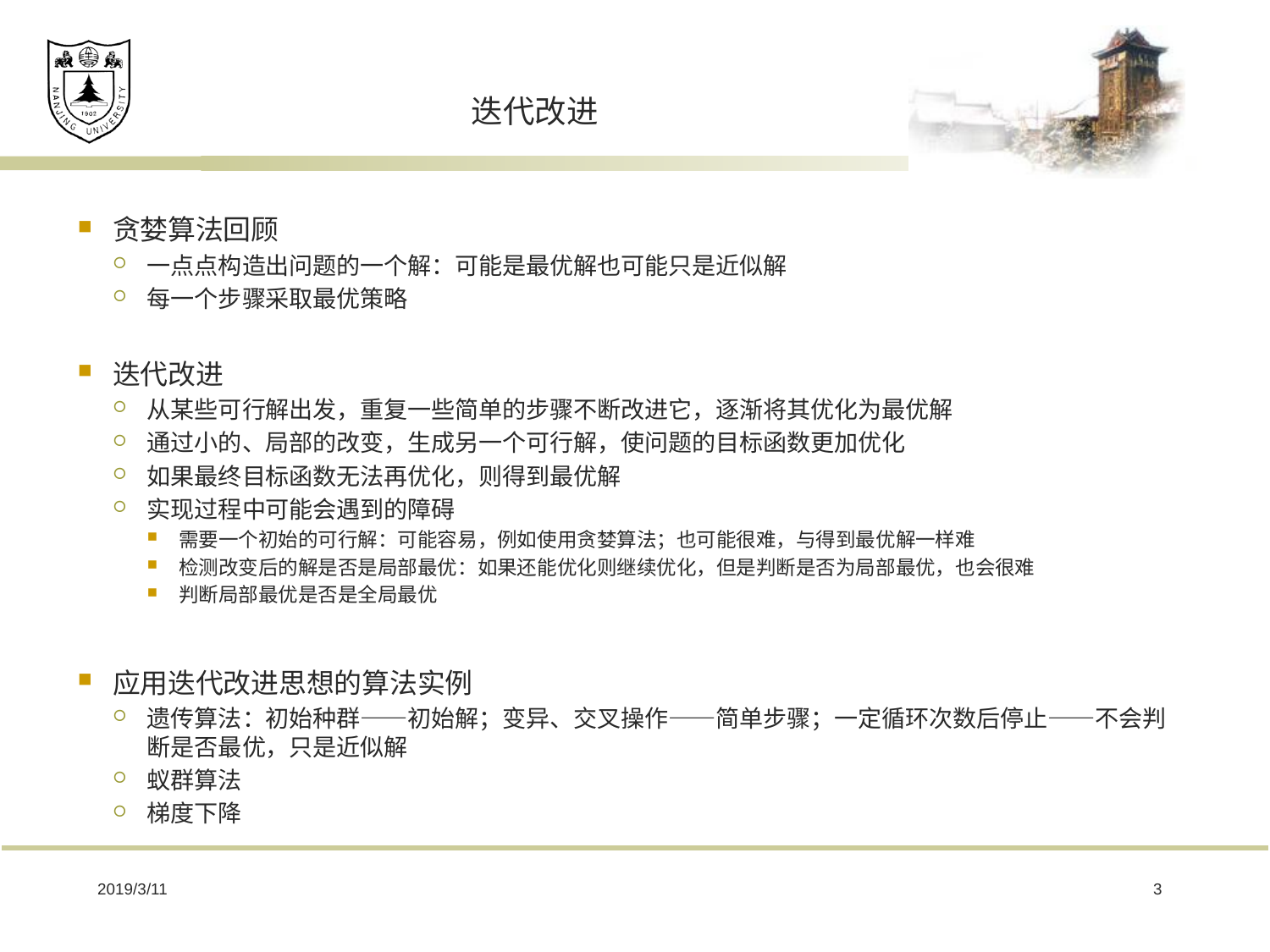

# 迭代改进
贪婪算法回顾
一点点构造出问题的一个解：可能是最优解也可能只是近似解
每一个步骤采取最优策略

迭代改进
从某些可行解出发，重复一些简单的步骤不断改进它，逐渐将其优化为最优解
通过小的、局部的改变，生成另一个可行解，使问题的目标函数更加优化
如果最终目标函数无法再优化，则得到最优解
实现过程中可能会遇到的障碍
需要一个初始的可行解：可能容易，例如使用贪婪算法；也可能很难，与得到最优解一样难
检测改变后的解是否是局部最优：如果还能优化则继续优化，但是判断是否为局部最优，也会很难
判断局部最优是否是全局最优

应用迭代改进思想的算法实例
遗传算法：初始种群——初始解；变异、交叉操作——简单步骤；一定循环次数后停止——不会判断是否最优，只是近似解
蚁群算法
梯度下降
2019/3/11
3